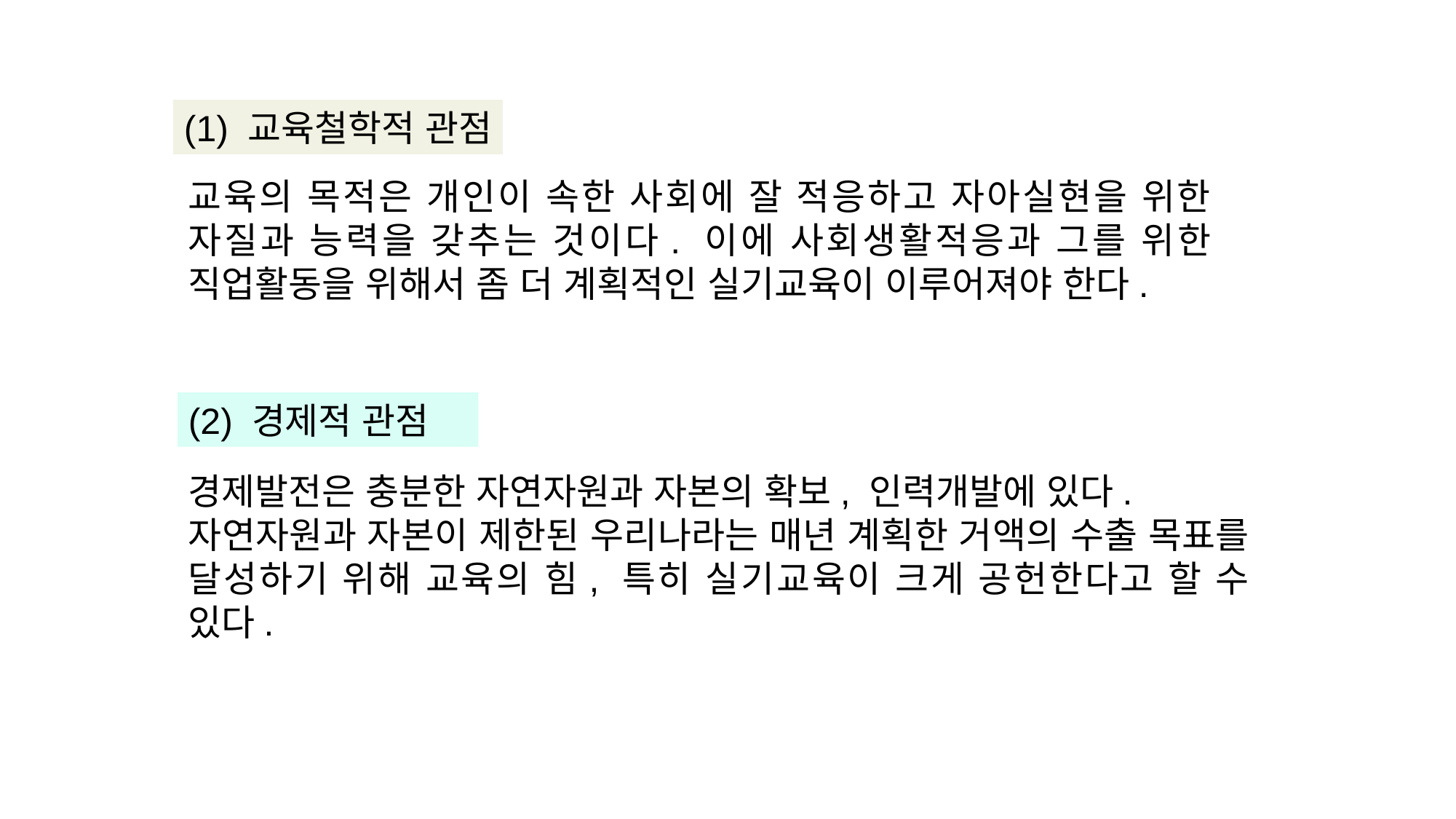

(1) 교육철학적 관점
교육의 목적은 개인이 속한 사회에 잘 적응하고 자아실현을 위한 자질과 능력을 갖추는 것이다. 이에 사회생활적응과 그를 위한 직업활동을 위해서 좀 더 계획적인 실기교육이 이루어져야 한다.
(2) 경제적 관점
경제발전은 충분한 자연자원과 자본의 확보, 인력개발에 있다.
자연자원과 자본이 제한된 우리나라는 매년 계획한 거액의 수출 목표를 달성하기 위해 교육의 힘, 특히 실기교육이 크게 공헌한다고 할 수 있다.